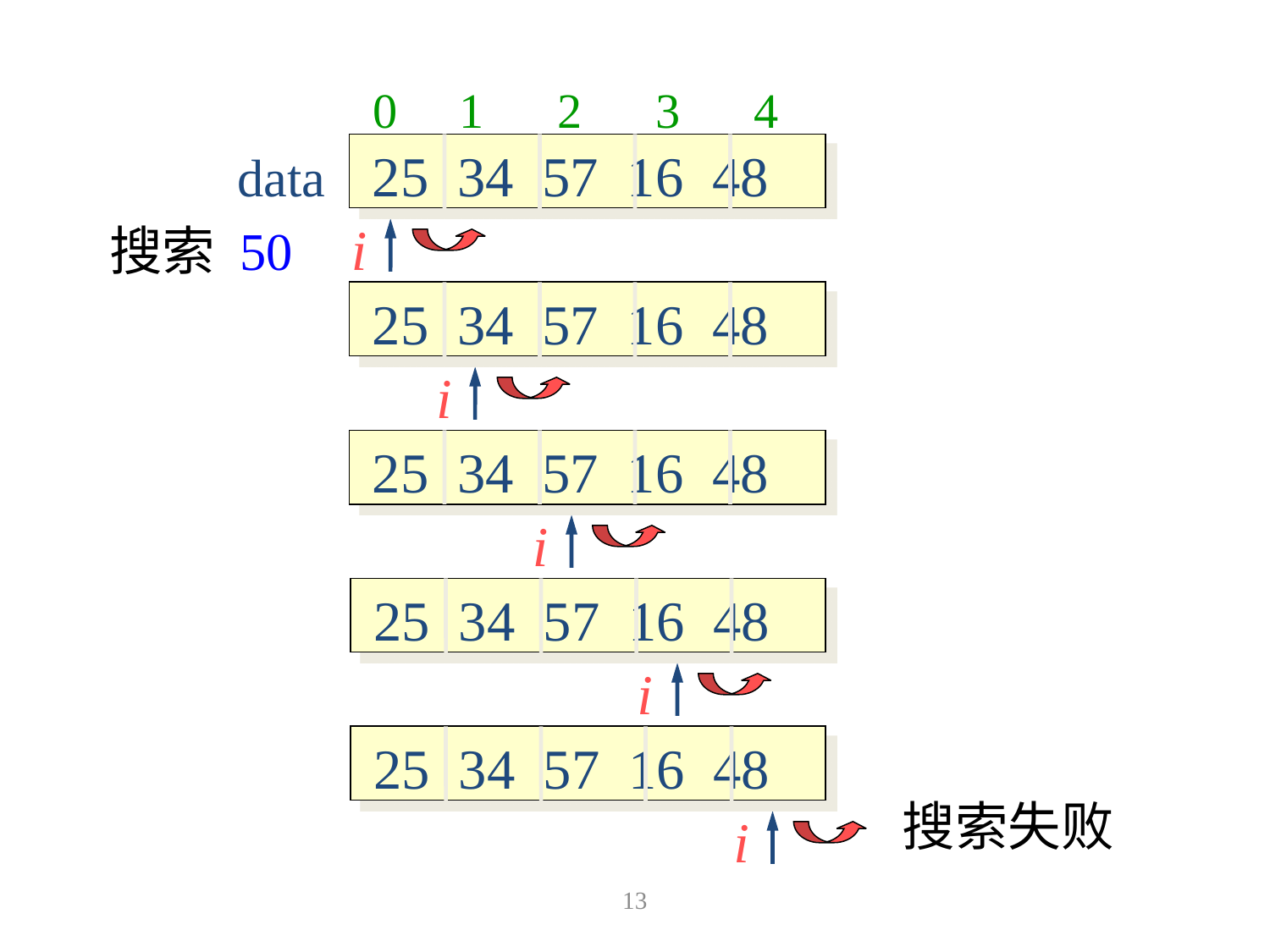

0     1      2      3      4

25  34  57  16  48

data
i
搜索 50

25  34  57  16  48

i

25  34  57  16  48

i

25  34  57  16  48

i

25  34  57  16  48

搜索失败
i

13